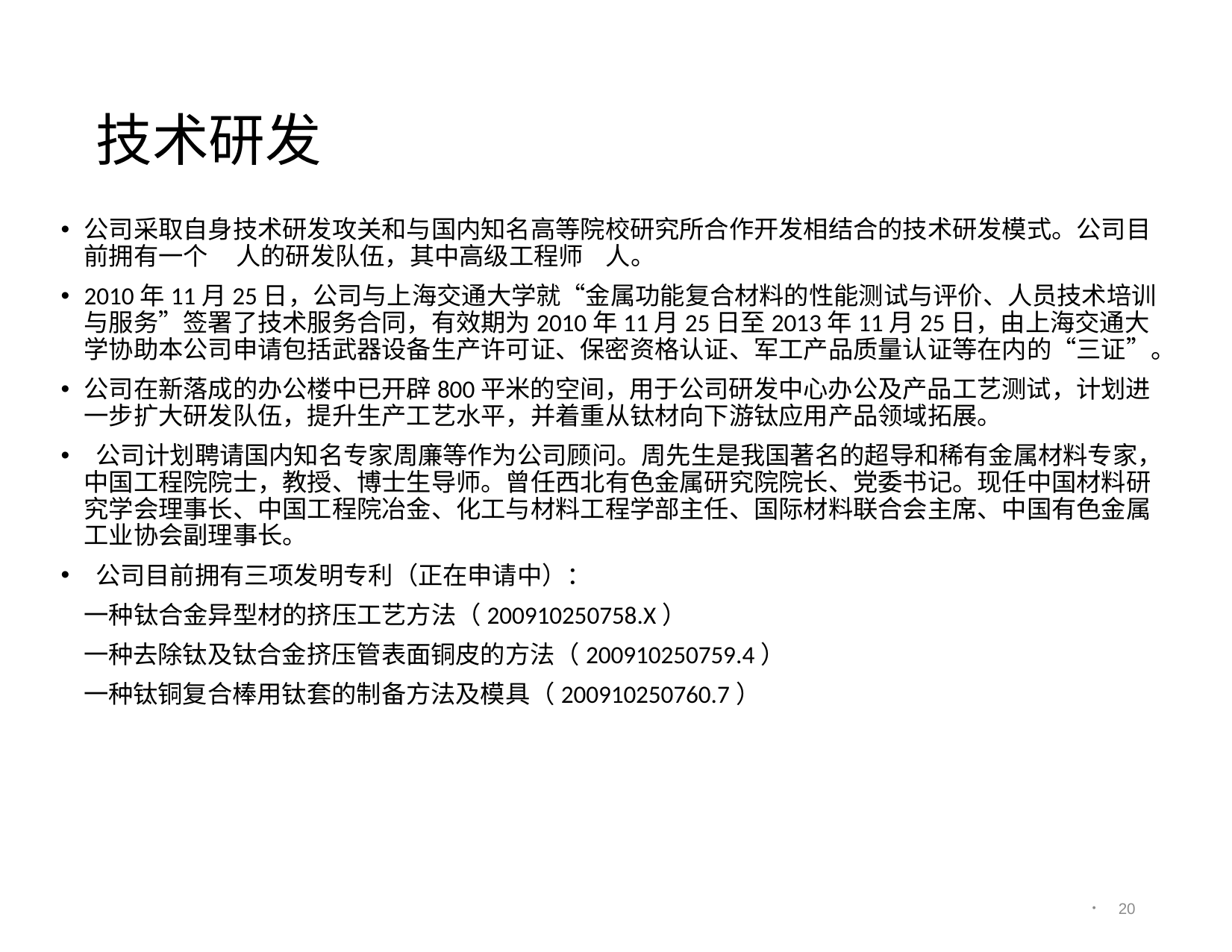

# 技术研发
公司采取自身技术研发攻关和与国内知名高等院校研究所合作开发相结合的技术研发模式。公司目前拥有一个     人的研发队伍，其中高级工程师    人。
2010年11月25日，公司与上海交通大学就“金属功能复合材料的性能测试与评价、人员技术培训与服务”签署了技术服务合同，有效期为2010年11月25日至2013年11月25日，由上海交通大学协助本公司申请包括武器设备生产许可证、保密资格认证、军工产品质量认证等在内的“三证”。
公司在新落成的办公楼中已开辟800平米的空间，用于公司研发中心办公及产品工艺测试，计划进一步扩大研发队伍，提升生产工艺水平，并着重从钛材向下游钛应用产品领域拓展。
 公司计划聘请国内知名专家周廉等作为公司顾问。周先生是我国著名的超导和稀有金属材料专家，中国工程院院士，教授、博士生导师。曾任西北有色金属研究院院长、党委书记。现任中国材料研究学会理事长、中国工程院冶金、化工与材料工程学部主任、国际材料联合会主席、中国有色金属工业协会副理事长。
 公司目前拥有三项发明专利（正在申请中）：
	一种钛合金异型材的挤压工艺方法（200910250758.X）
   一种去除钛及钛合金挤压管表面铜皮的方法（200910250759.4）
   一种钛铜复合棒用钛套的制备方法及模具（200910250760.7）

20